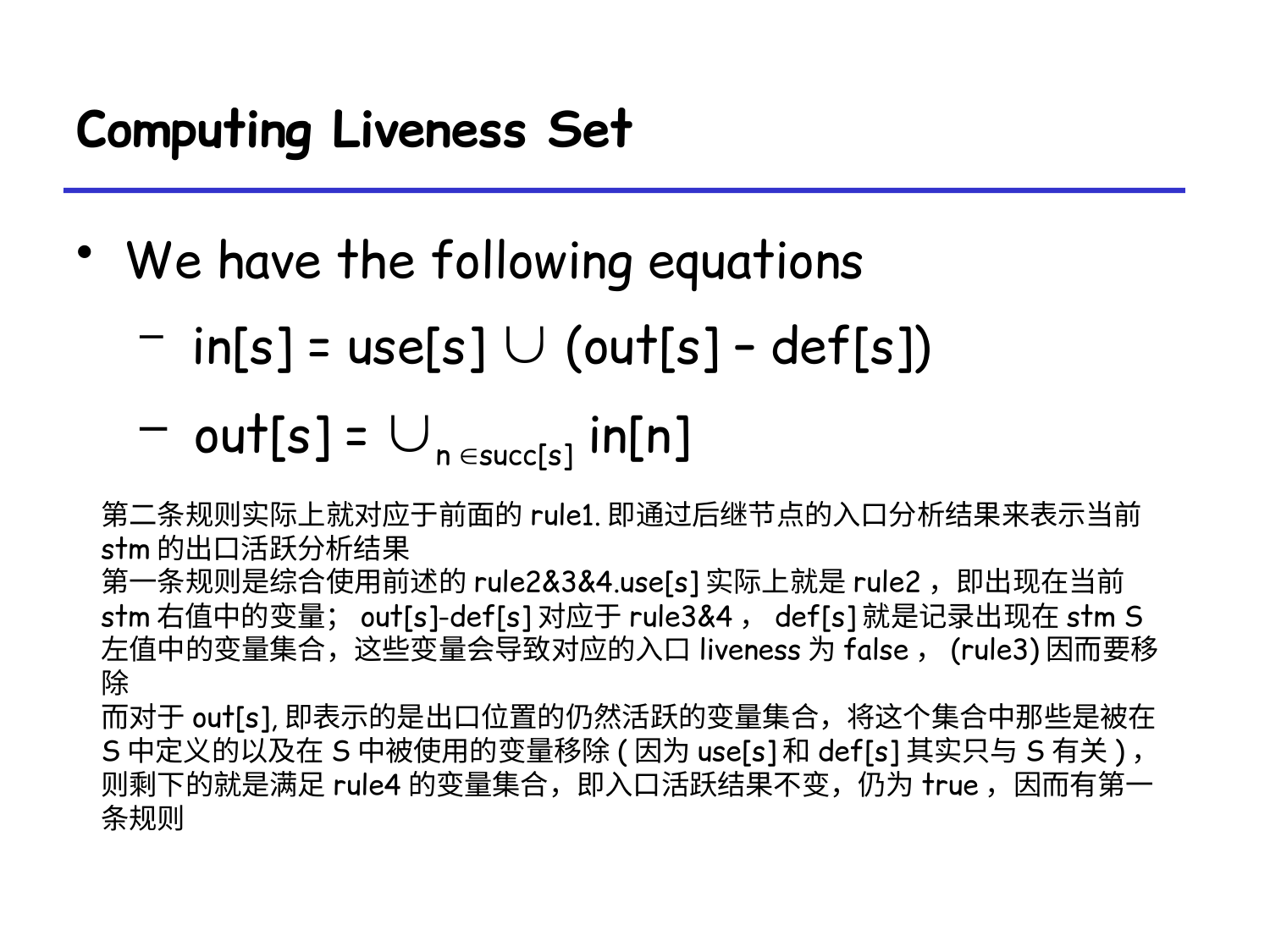

# Computing Liveness Set
We have the following equations
 in[s] = use[s] ∪ (out[s] – def[s])
 out[s] = ∪n ∈succ[s] in[n]
第二条规则实际上就对应于前面的rule1.即通过后继节点的入口分析结果来表示当前stm的出口活跃分析结果
第一条规则是综合使用前述的rule2&3&4.use[s]实际上就是rule2，即出现在当前stm右值中的变量；out[s]-def[s]对应于rule3&4，def[s]就是记录出现在stm S左值中的变量集合，这些变量会导致对应的入口liveness为false，(rule3)因而要移除
而对于out[s],即表示的是出口位置的仍然活跃的变量集合，将这个集合中那些是被在S中定义的以及在S中被使用的变量移除(因为use[s]和def[s]其实只与S有关)，则剩下的就是满足rule4的变量集合，即入口活跃结果不变，仍为true，因而有第一条规则

29